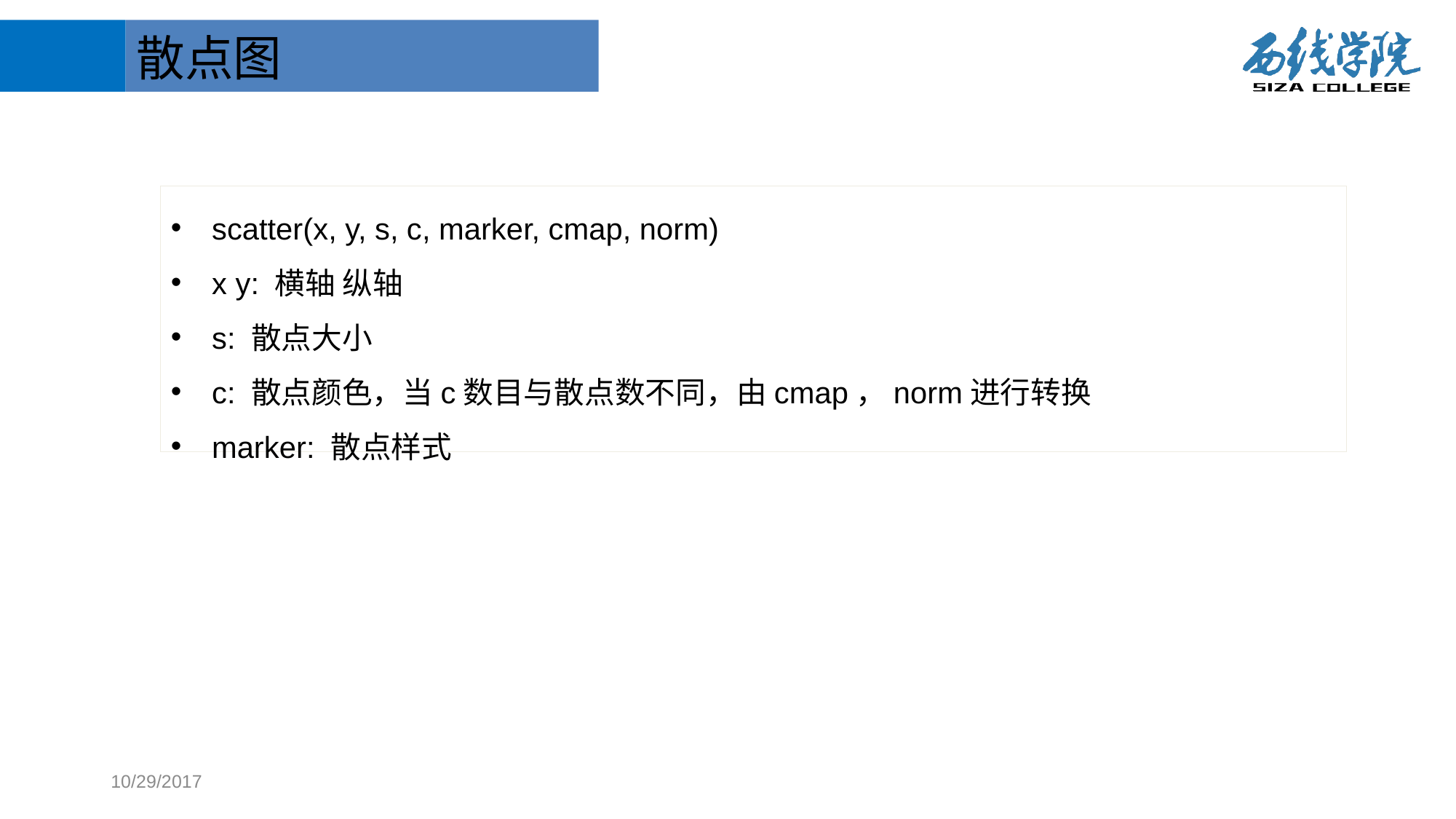

散点图
scatter(x, y, s, c, marker, cmap, norm)
x y: 横轴 纵轴
s: 散点大小
c: 散点颜色，当c数目与散点数不同，由cmap，norm进行转换
marker: 散点样式
10/29/2017